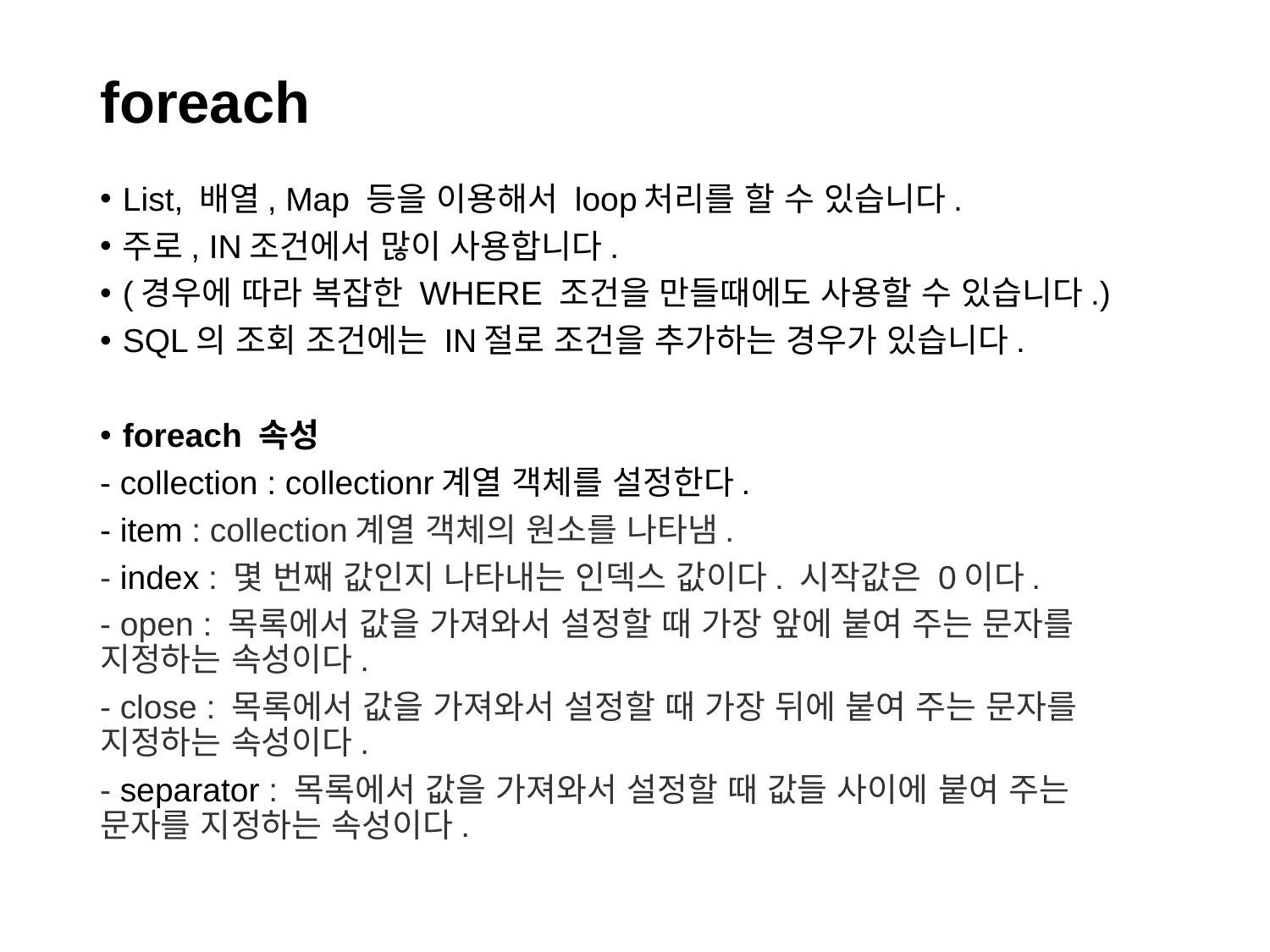

# foreach
List, 배열, Map 등을 이용해서 loop처리를 할 수 있습니다.
주로, IN조건에서 많이 사용합니다.
(경우에 따라 복잡한 WHERE 조건을 만들때에도 사용할 수 있습니다.)
SQL의 조회 조건에는 IN절로 조건을 추가하는 경우가 있습니다.

foreach 속성
- collection : collectionr계열 객체를 설정한다.
- item : collection계열 객체의 원소를 나타냄.
- index : 몇 번째 값인지 나타내는 인덱스 값이다. 시작값은 0이다.
- open : 목록에서 값을 가져와서 설정할 때 가장 앞에 붙여 주는 문자를 지정하는 속성이다.
- close : 목록에서 값을 가져와서 설정할 때 가장 뒤에 붙여 주는 문자를 지정하는 속성이다.
- separator : 목록에서 값을 가져와서 설정할 때 값들 사이에 붙여 주는 문자를 지정하는 속성이다.